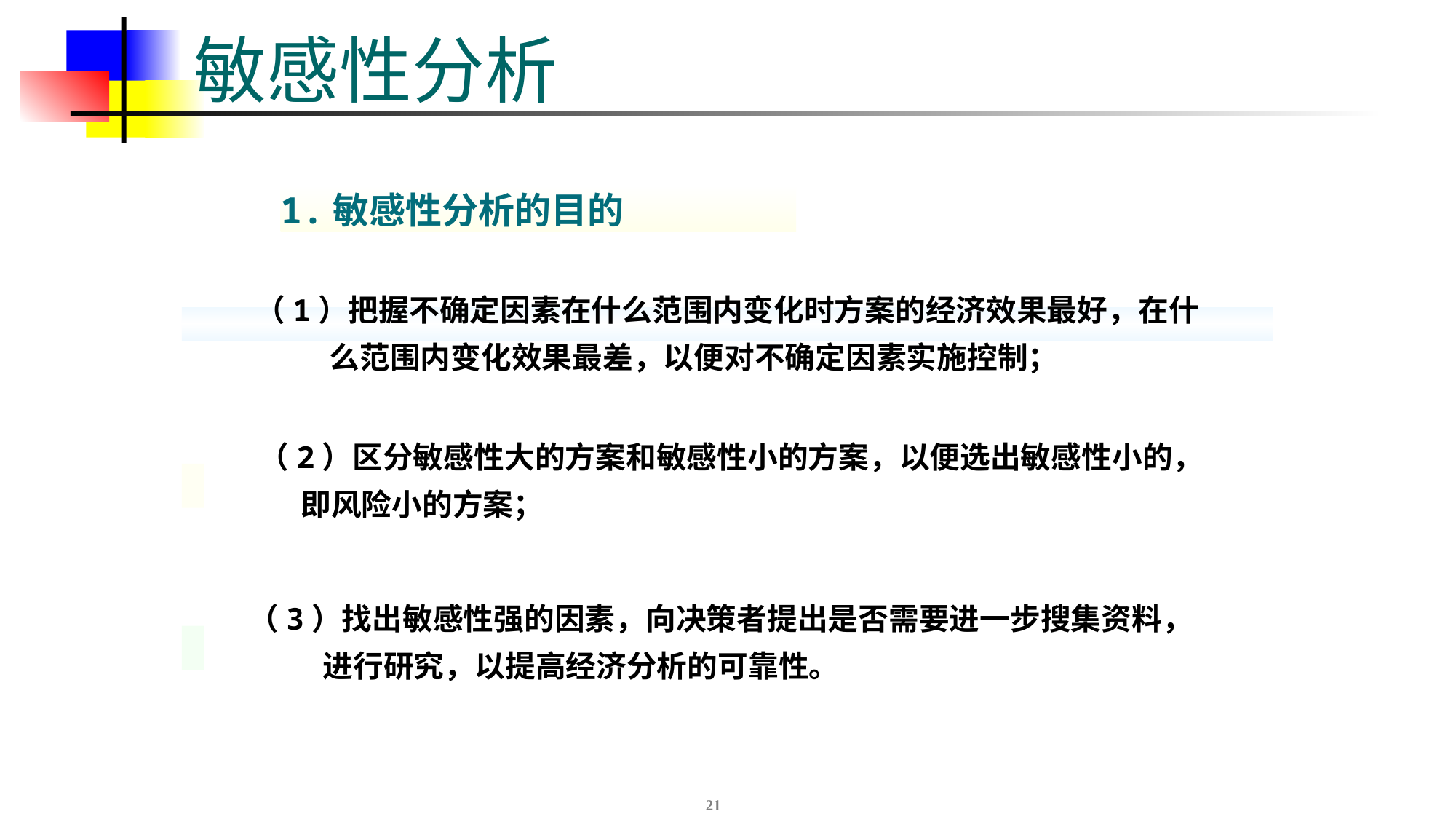

# 敏感性分析
1.敏感性分析的目的
（1）把握不确定因素在什么范围内变化时方案的经济效果最好，在什   么范围内变化效果最差，以便对不确定因素实施控制；

（2）区分敏感性大的方案和敏感性小的方案，以便选出敏感性小的，
     即风险小的方案；

（3）找出敏感性强的因素，向决策者提出是否需要进一步搜集资料，进行研究，以提高经济分析的可靠性。

21